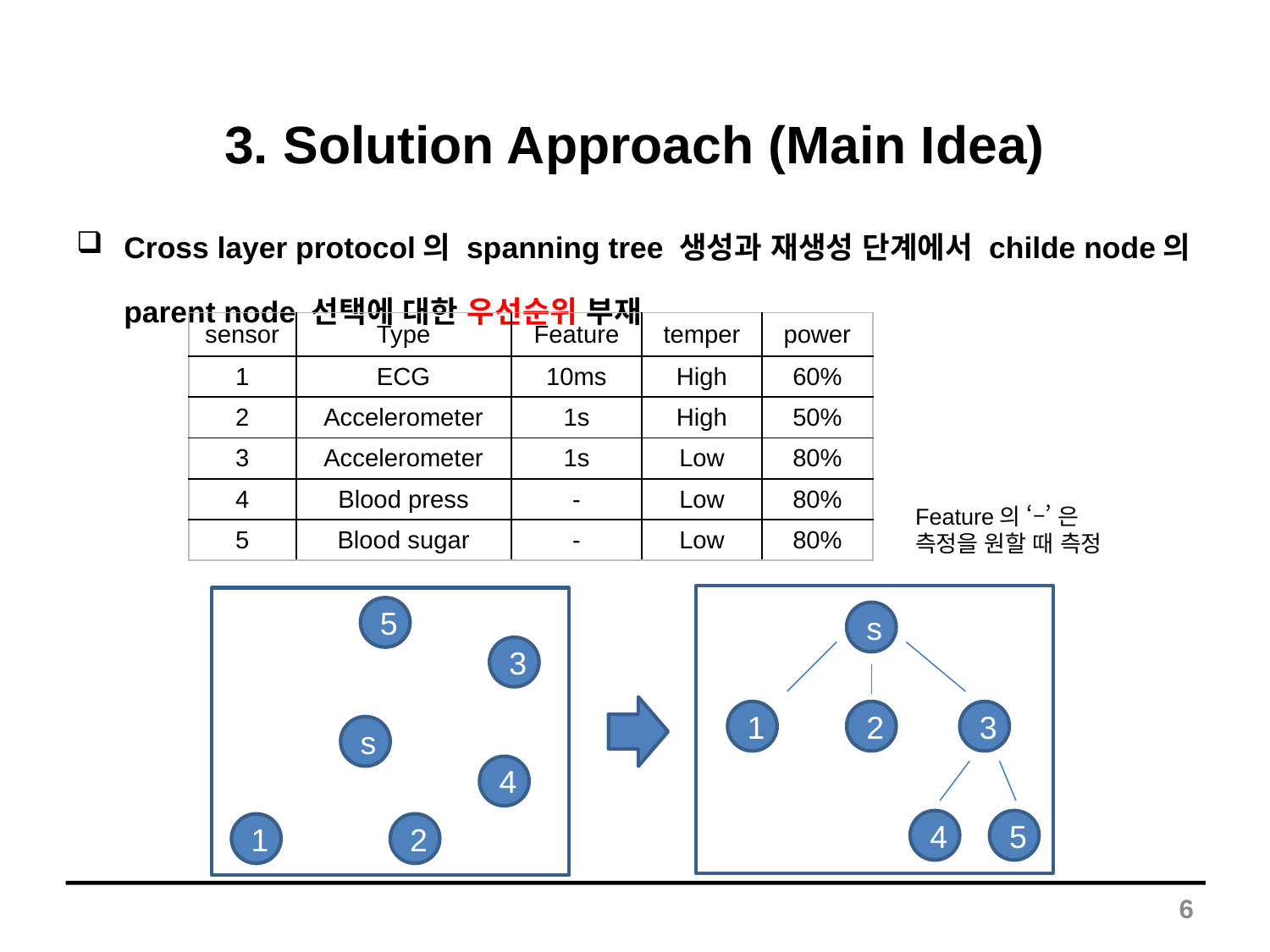

# 3. Solution Approach (Main Idea)
Cross layer protocol의 spanning tree 생성과 재생성 단계에서 childe node의
parent node 선택에 대한 우선순위 부재

| sensor | Type | Feature | temper | power |
| --- | --- | --- | --- | --- |
| 1 | ECG | 10ms | High | 60% |
| 2 | Accelerometer | 1s | High | 50% |
| 3 | Accelerometer | 1s | Low | 80% |
| 4 | Blood press | - | Low | 80% |
| 5 | Blood sugar | - | Low | 80% |
Feature의 ‘–’ 은
측정을 원할 때 측정

5
s
3

1
2
3
s
4
4
5
1
2
6